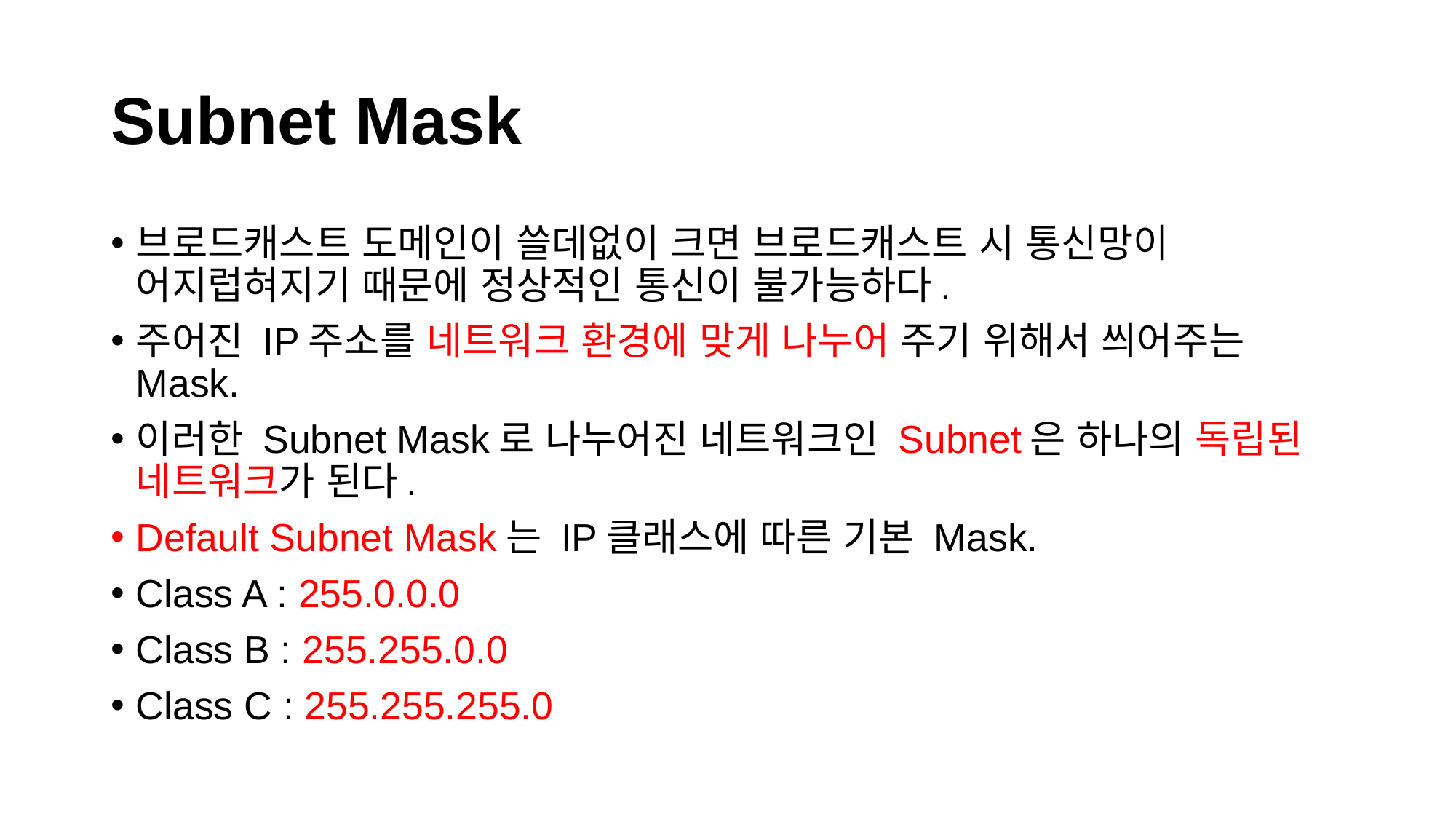

# Subnet Mask
브로드캐스트 도메인이 쓸데없이 크면 브로드캐스트 시 통신망이 어지럽혀지기 때문에 정상적인 통신이 불가능하다.
주어진 IP주소를 네트워크 환경에 맞게 나누어 주기 위해서 씌어주는 Mask.
이러한 Subnet Mask로 나누어진 네트워크인 Subnet은 하나의 독립된 네트워크가 된다.
Default Subnet Mask는 IP클래스에 따른 기본 Mask.
Class A : 255.0.0.0
Class B : 255.255.0.0
Class C : 255.255.255.0